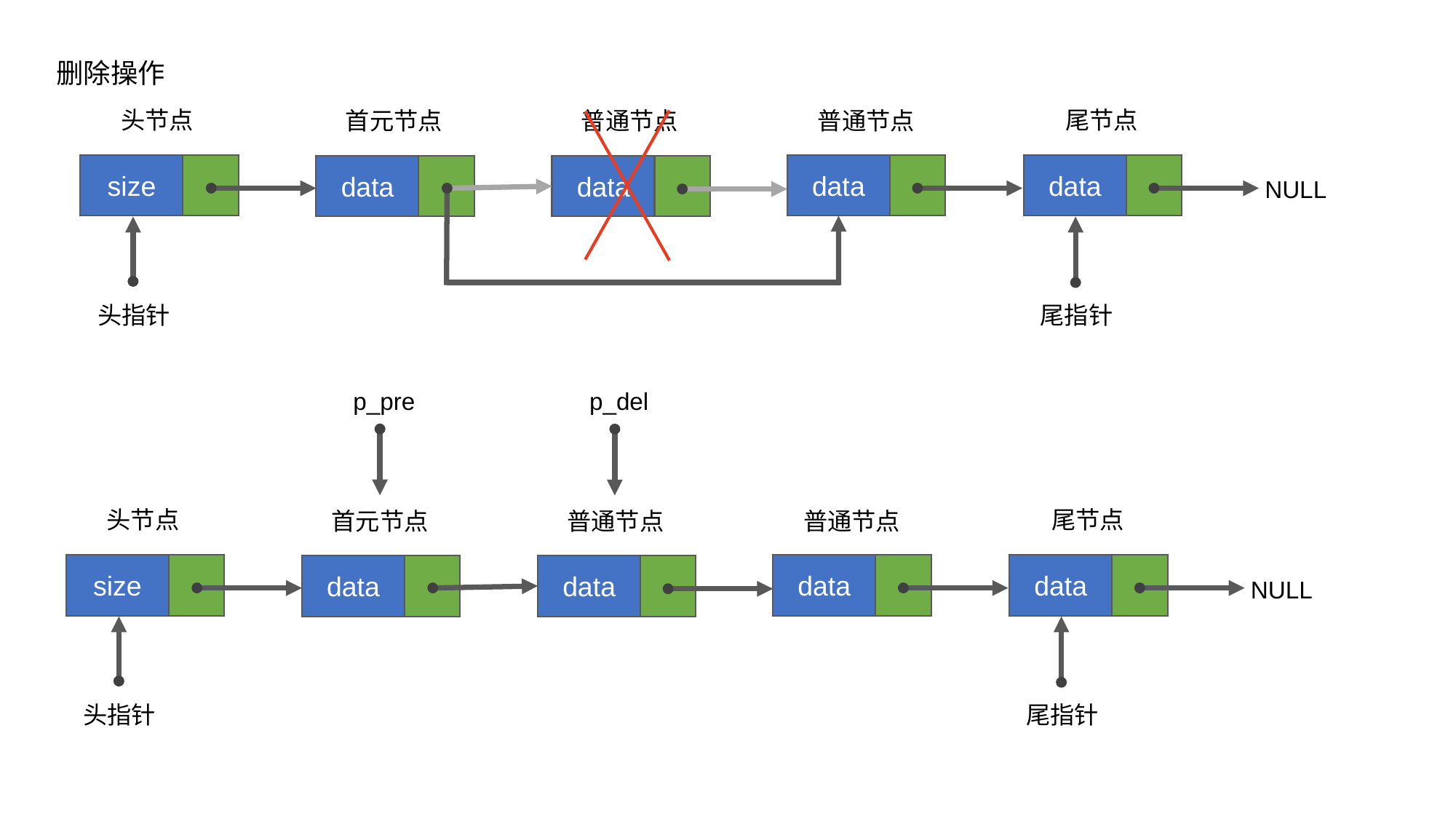

删除操作
头节点
尾节点
首元节点
普通节点
普通节点
size

data

data

data

data

NULL

头指针
尾指针
p_pre
p_del

头节点
尾节点
首元节点
普通节点
普通节点
size

data

data

data

data

NULL

头指针
尾指针